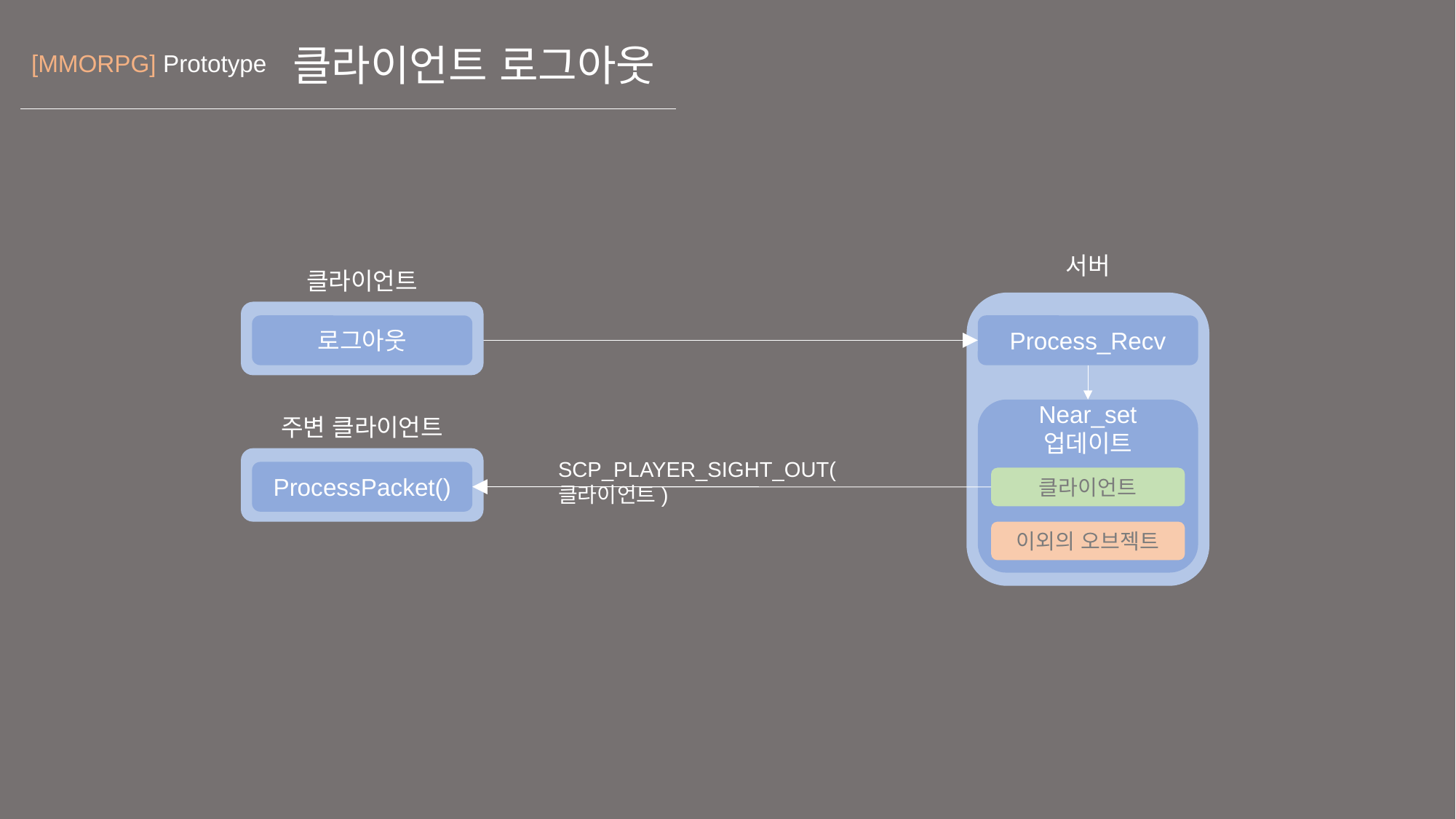

# 클라이언트 로그아웃
[MMORPG] Prototype
서버

클라이언트

로그아웃
Process_Recv
Near_set
업데이트

주변 클라이언트

SCP_PLAYER_SIGHT_OUT(클라이언트)
ProcessPacket()
클라이언트
이외의 오브젝트